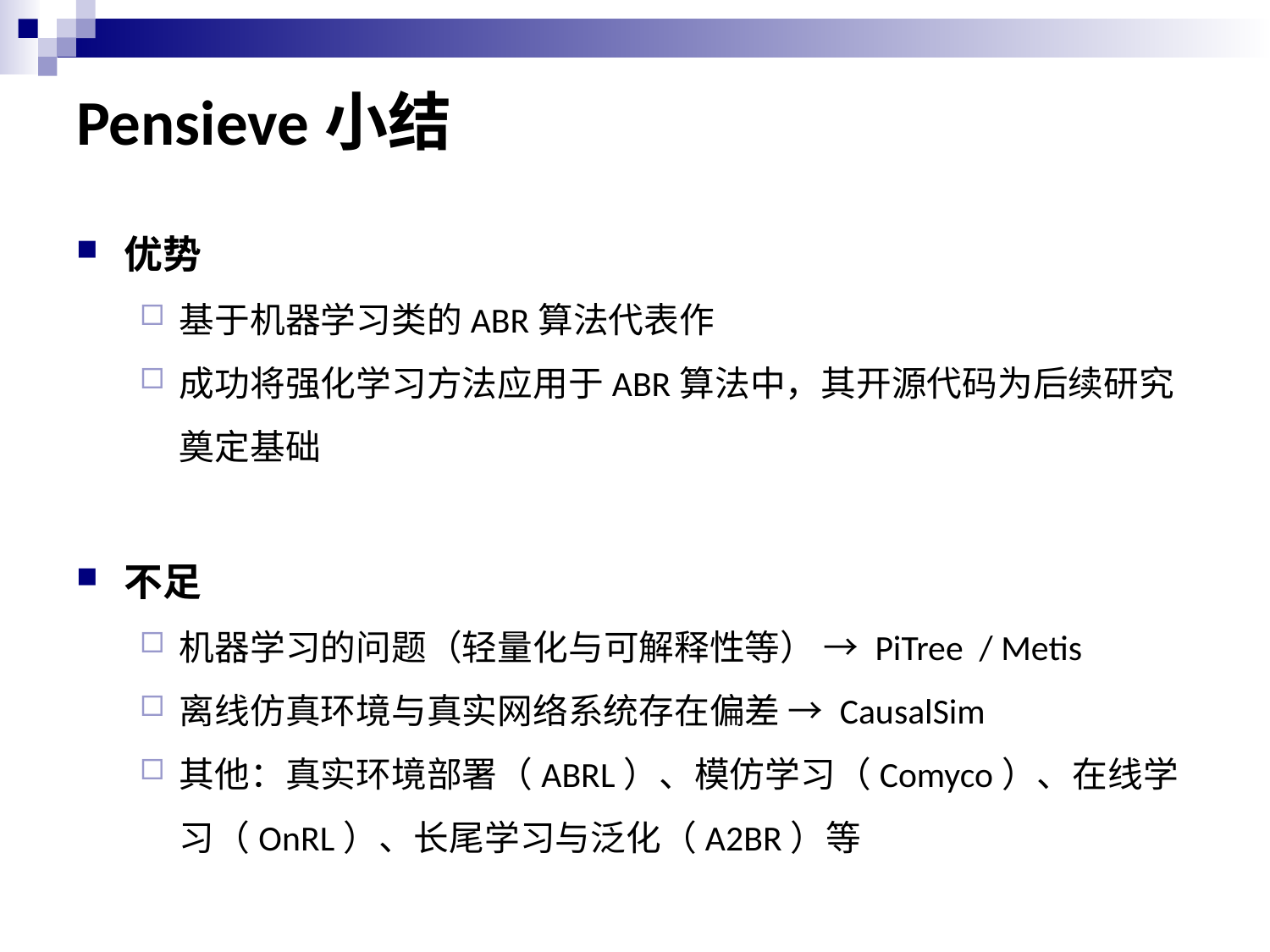

# Pensieve小结
优势
基于机器学习类的ABR算法代表作
成功将强化学习方法应用于ABR算法中，其开源代码为后续研究奠定基础

不足
机器学习的问题（轻量化与可解释性等） → PiTree  / Metis
离线仿真环境与真实网络系统存在偏差 → CausalSim
其他：真实环境部署（ABRL）、模仿学习（Comyco）、在线学习（OnRL）、长尾学习与泛化（A2BR）等

38